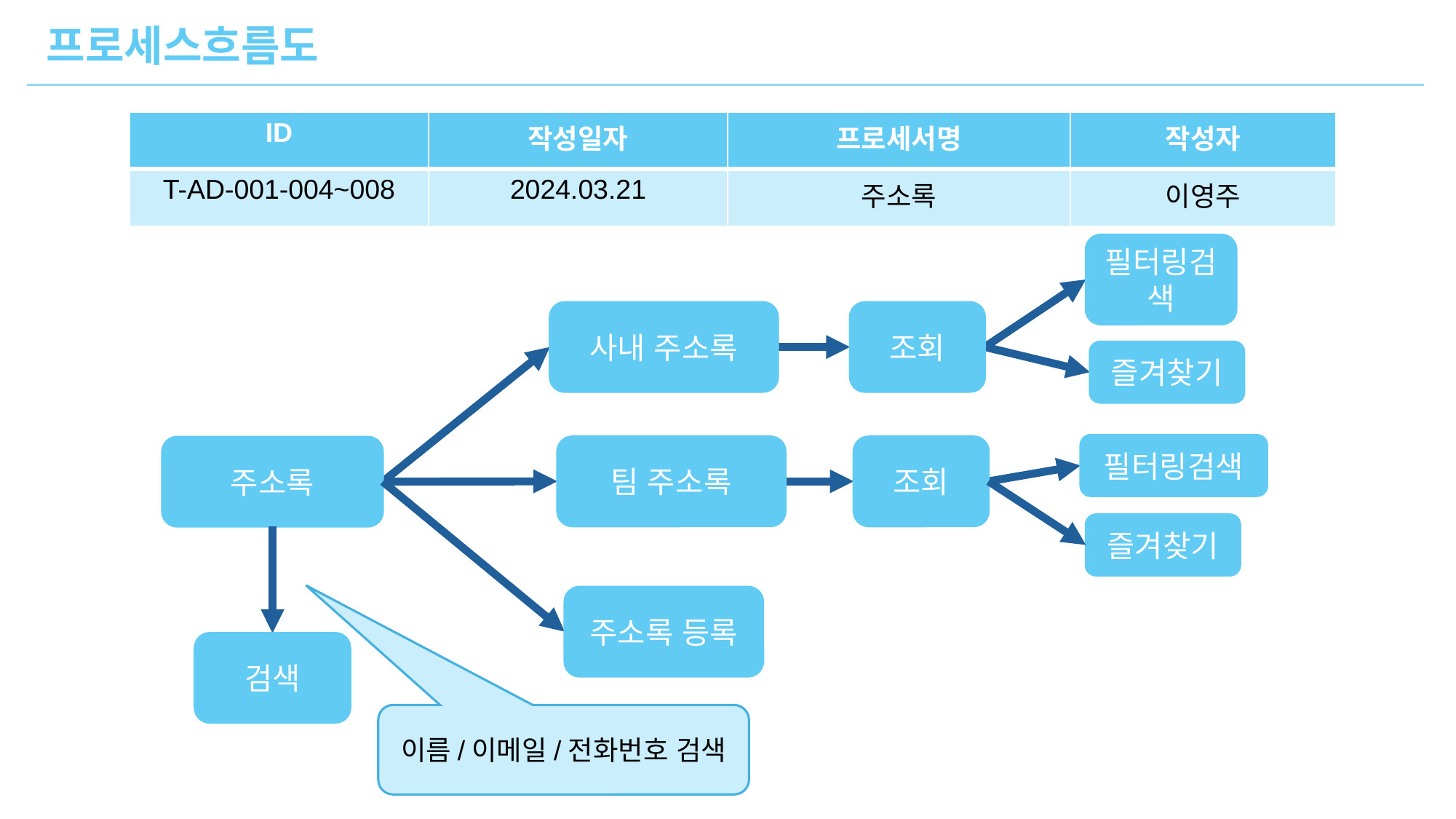

프로세스흐름도
| ID | 작성일자 | 프로세서명 | 작성자 |
| --- | --- | --- | --- |
| T-AD-001-004~008 | 2024.03.21 | 주소록 | 이영주 |
필터링검색
사내 주소록
조회
즐겨찾기
필터링검색
조회
팀 주소록
주소록
즐겨찾기
주소록 등록
검색
이름/이메일/전화번호 검색